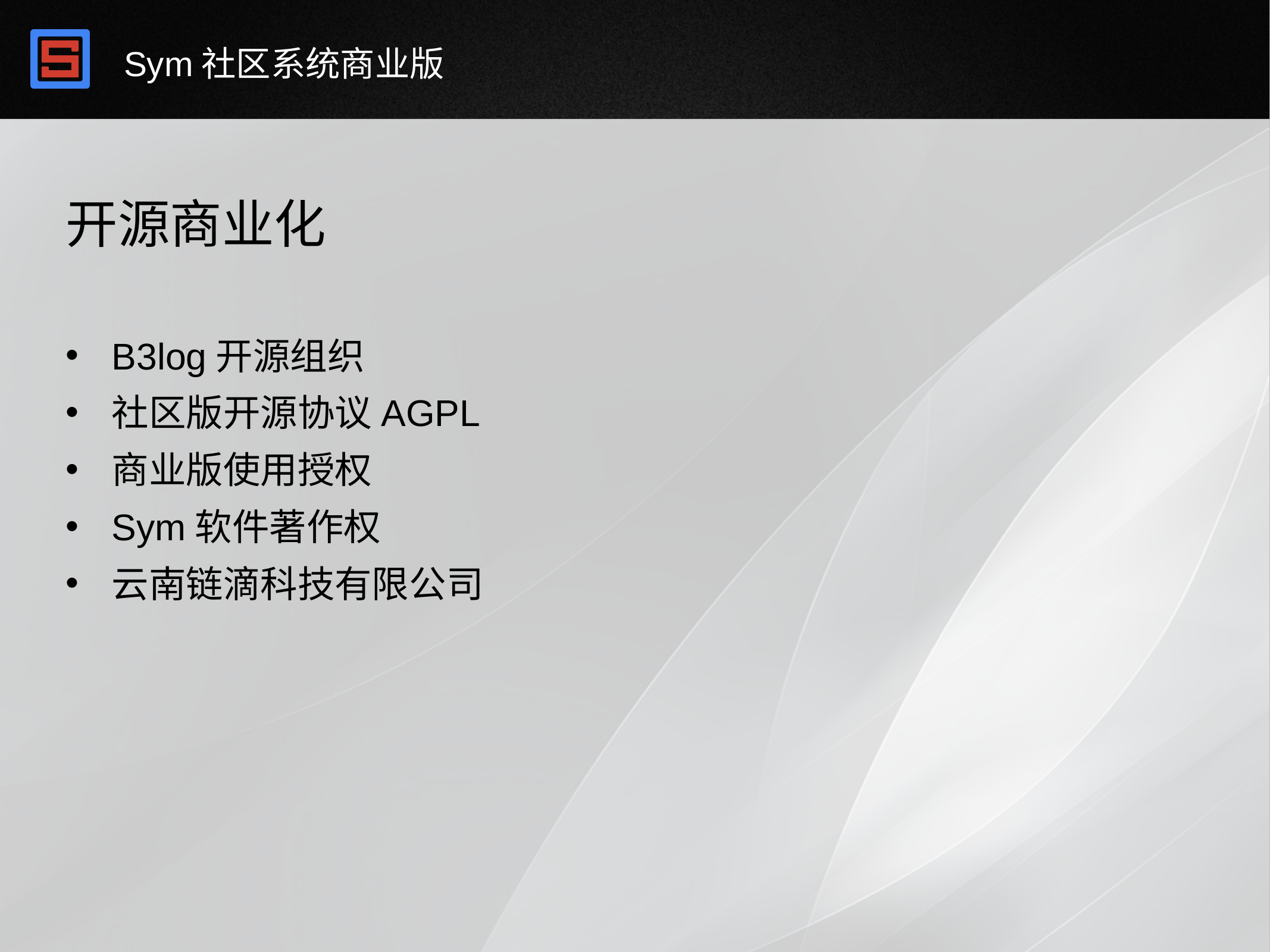

# 开源商业化
B3log开源组织
社区版开源协议AGPL
商业版使用授权
Sym软件著作权
云南链滴科技有限公司